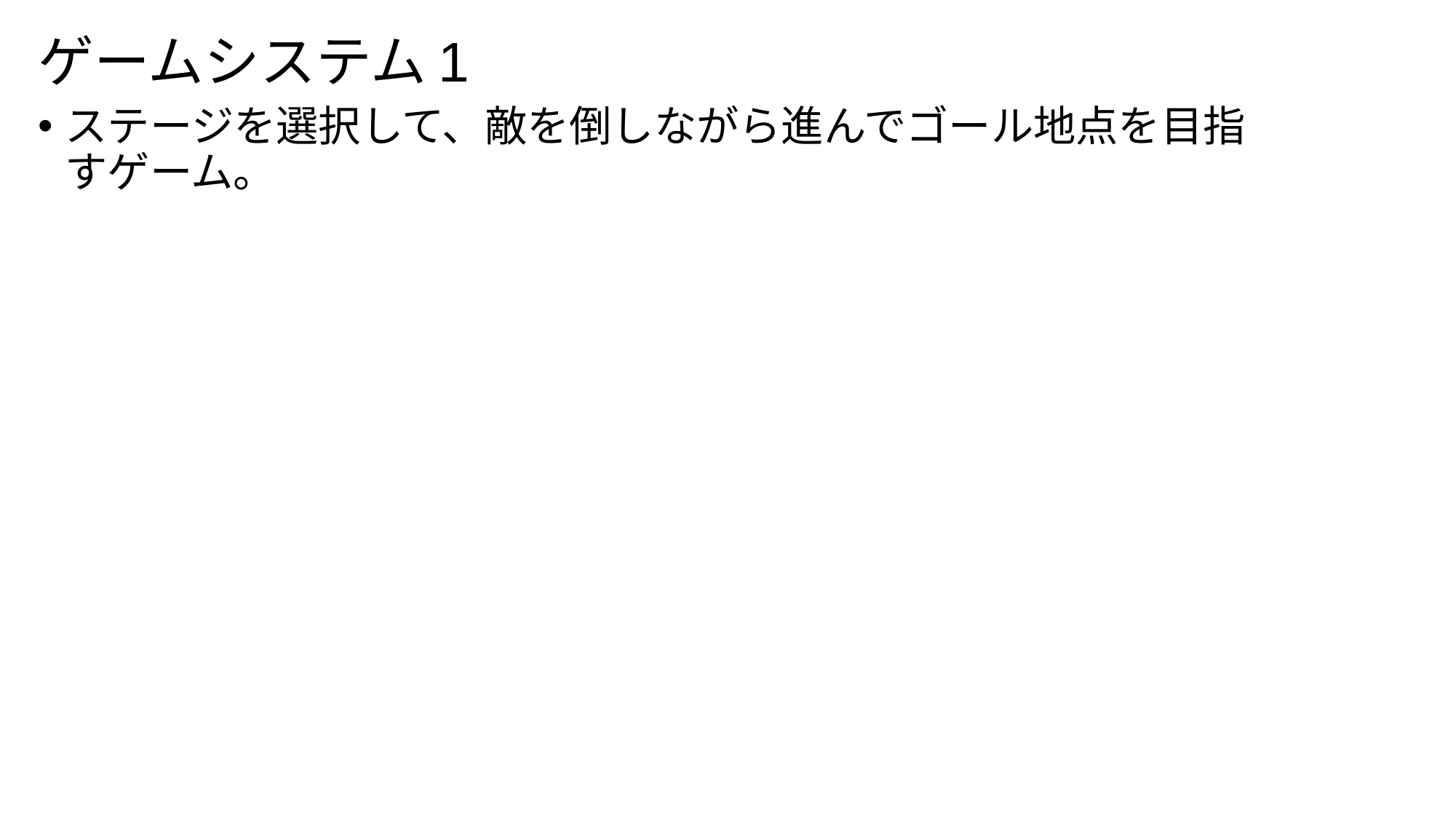

# ゲームシステム1
ステージを選択して、敵を倒しながら進んでゴール地点を目指すゲーム。